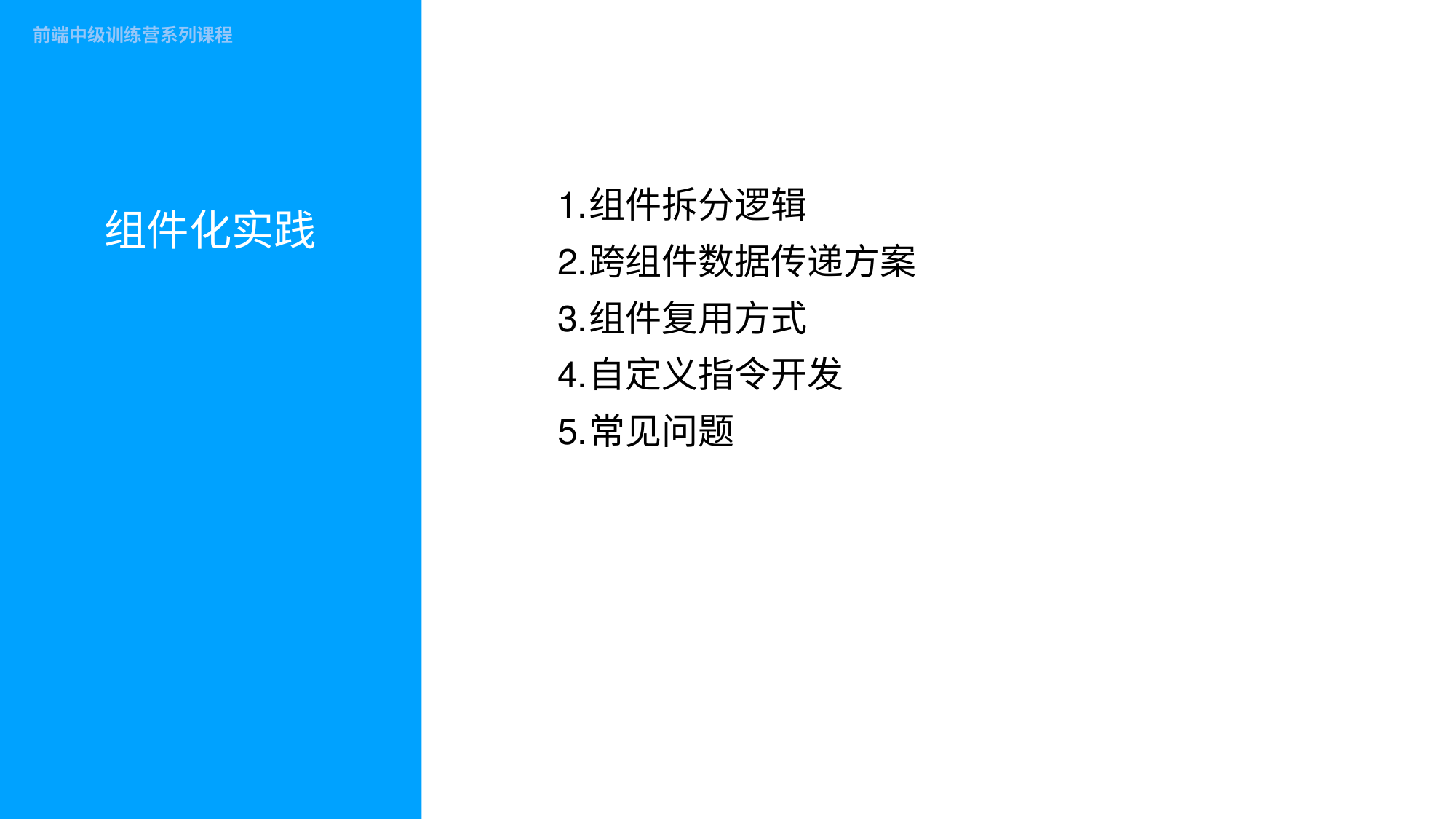

组件拆分逻辑
跨组件数据传递方案
组件复用方式
自定义指令开发
常见问题
# 组件化实践